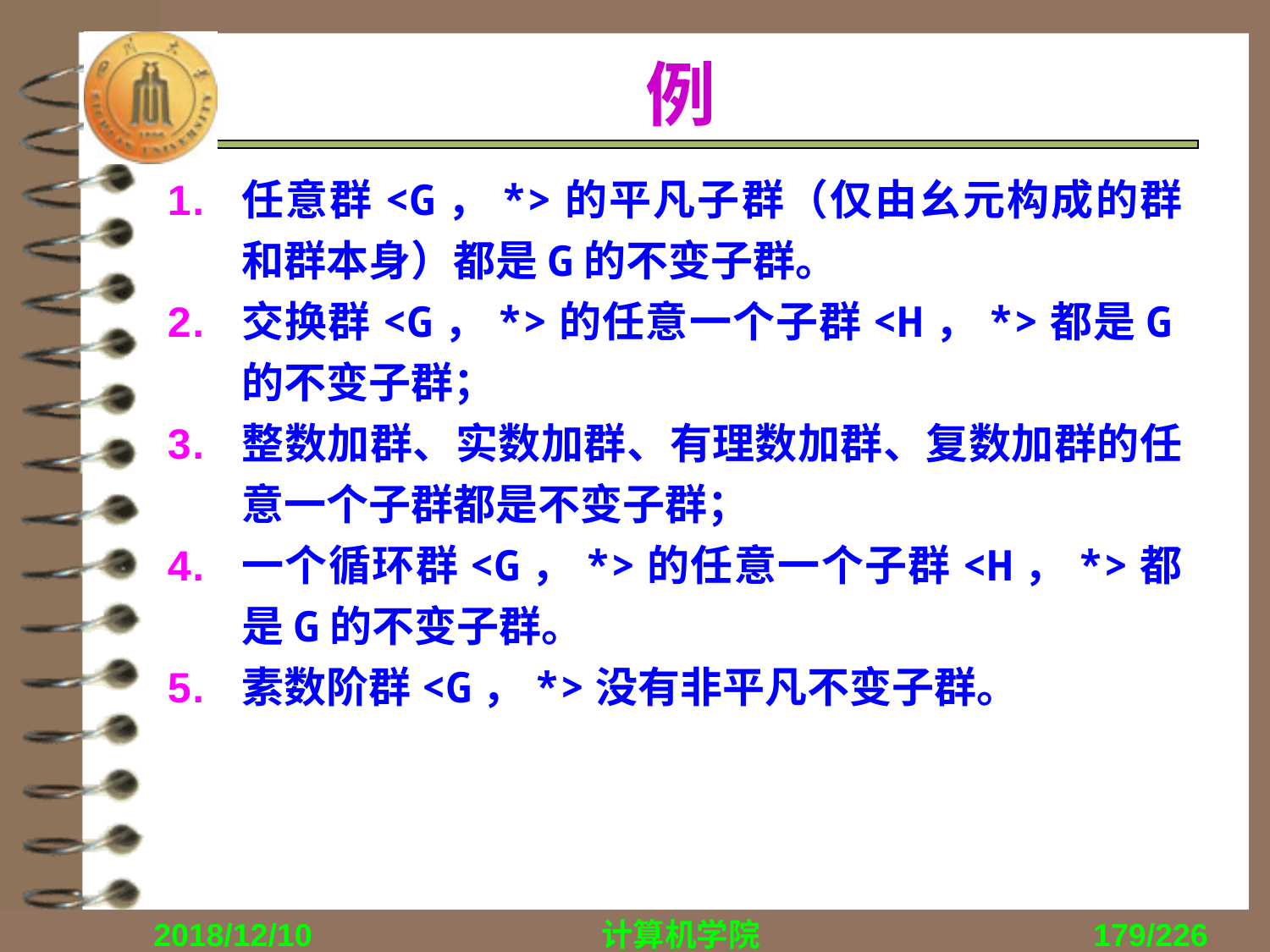

# 例
任意群<G，*>的平凡子群（仅由幺元构成的群和群本身）都是G的不变子群。
交换群<G，*>的任意一个子群<H，*>都是G的不变子群；
整数加群、实数加群、有理数加群、复数加群的任意一个子群都是不变子群；
一个循环群<G，*>的任意一个子群<H，*>都是G的不变子群。
素数阶群<G，*>没有非平凡不变子群。
2018/12/10
计算机学院
179/226